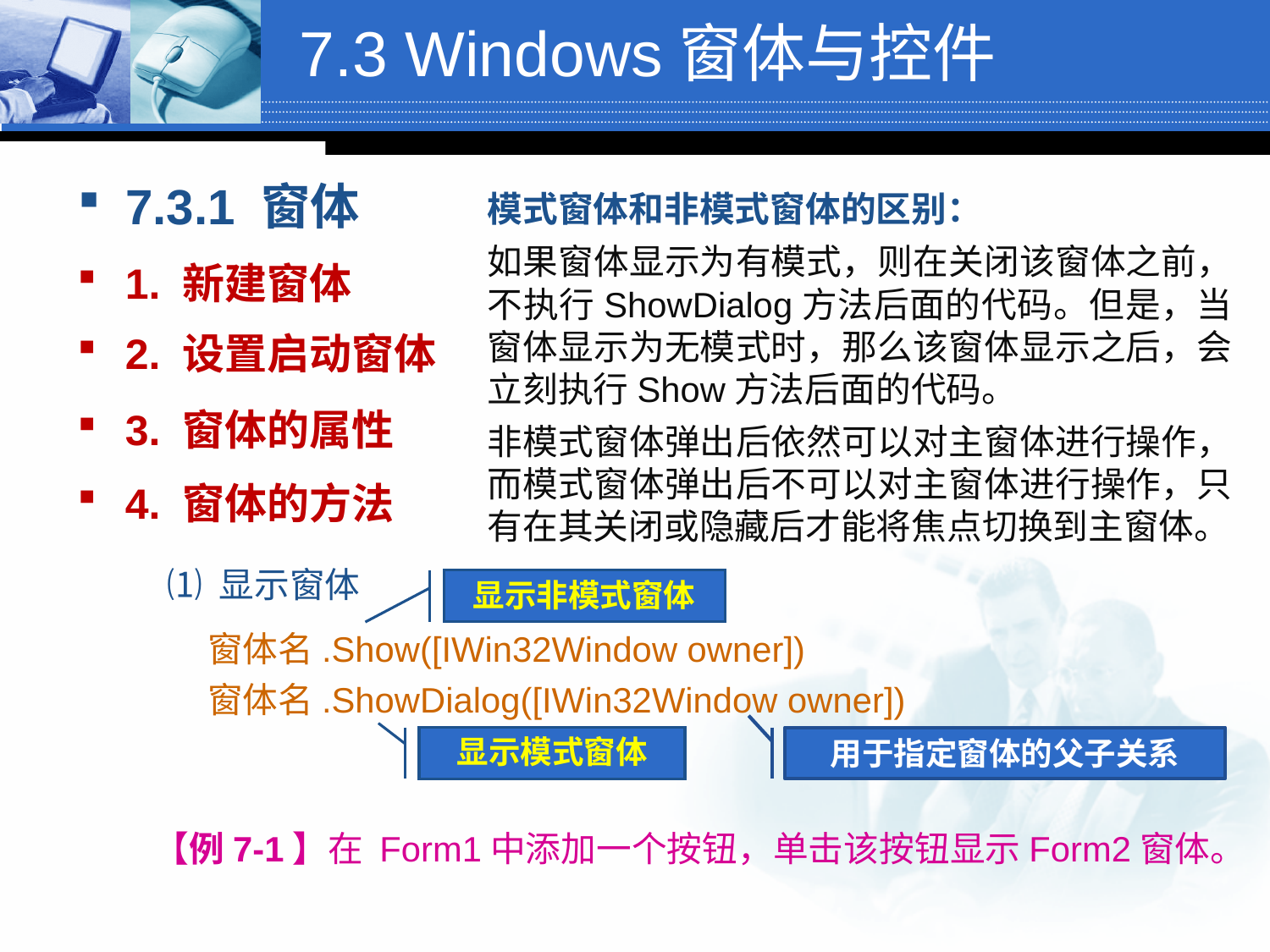

# 7.3 Windows窗体与控件
7.3.1 窗体
模式窗体和非模式窗体的区别：
如果窗体显示为有模式，则在关闭该窗体之前，不执行ShowDialog方法后面的代码。但是，当窗体显示为无模式时，那么该窗体显示之后，会立刻执行Show方法后面的代码。
非模式窗体弹出后依然可以对主窗体进行操作，而模式窗体弹出后不可以对主窗体进行操作，只有在其关闭或隐藏后才能将焦点切换到主窗体。
1. 新建窗体
2. 设置启动窗体
3. 窗体的属性
4. 窗体的方法
⑴ 显示窗体
显示非模式窗体
窗体名.Show([IWin32Window owner])
窗体名.ShowDialog([IWin32Window owner])
显示模式窗体
用于指定窗体的父子关系
【例7-1】在 Form1中添加一个按钮，单击该按钮显示Form2窗体。